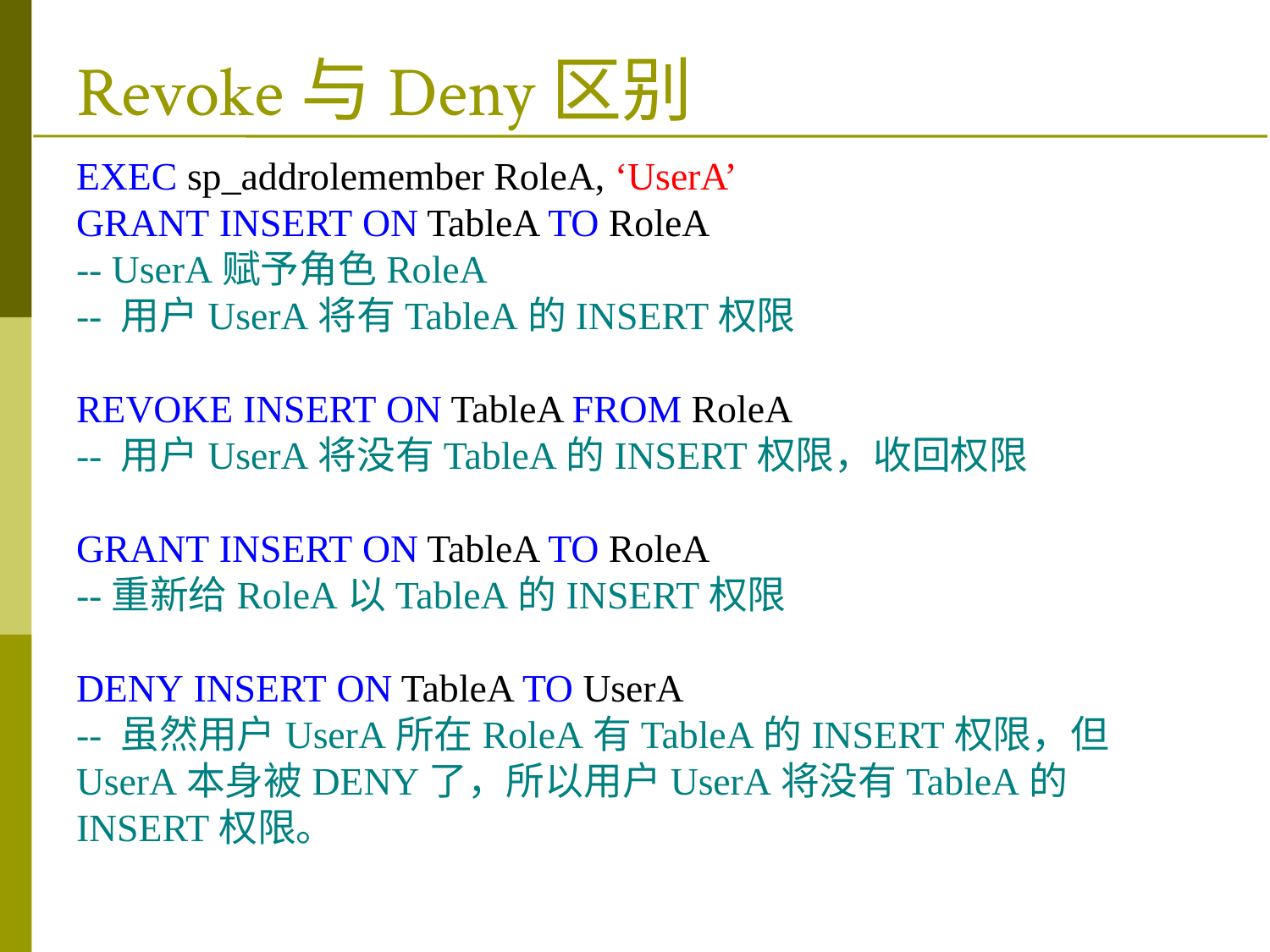

# Revoke与Deny区别
EXEC sp_addrolemember RoleA, ‘UserA’
GRANT INSERT ON TableA TO RoleA
-- UserA赋予角色RoleA
-- 用户UserA将有TableA的INSERT权限

REVOKE INSERT ON TableA FROM RoleA
-- 用户UserA将没有TableA的INSERT权限，收回权限

GRANT INSERT ON TableA TO RoleA
--重新给RoleA以TableA的INSERT权限

DENY INSERT ON TableA TO UserA
-- 虽然用户UserA所在RoleA有TableA的INSERT权限，但UserA本身被DENY了，所以用户UserA将没有TableA的INSERT权限。